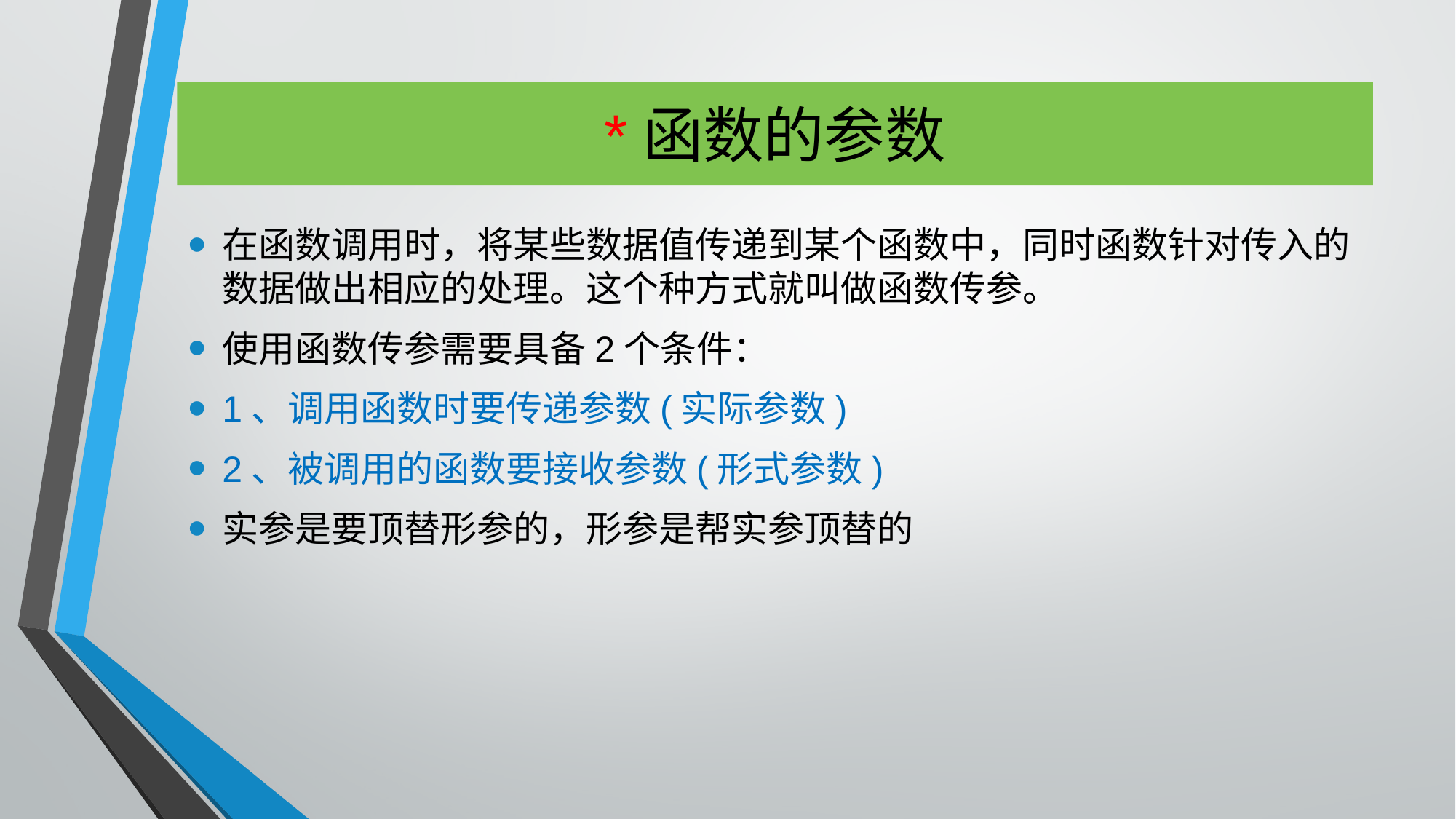

# *函数的参数
在函数调用时，将某些数据值传递到某个函数中，同时函数针对传入的数据做出相应的处理。这个种方式就叫做函数传参。
使用函数传参需要具备2个条件：
1、调用函数时要传递参数(实际参数)
2、被调用的函数要接收参数(形式参数)
实参是要顶替形参的，形参是帮实参顶替的